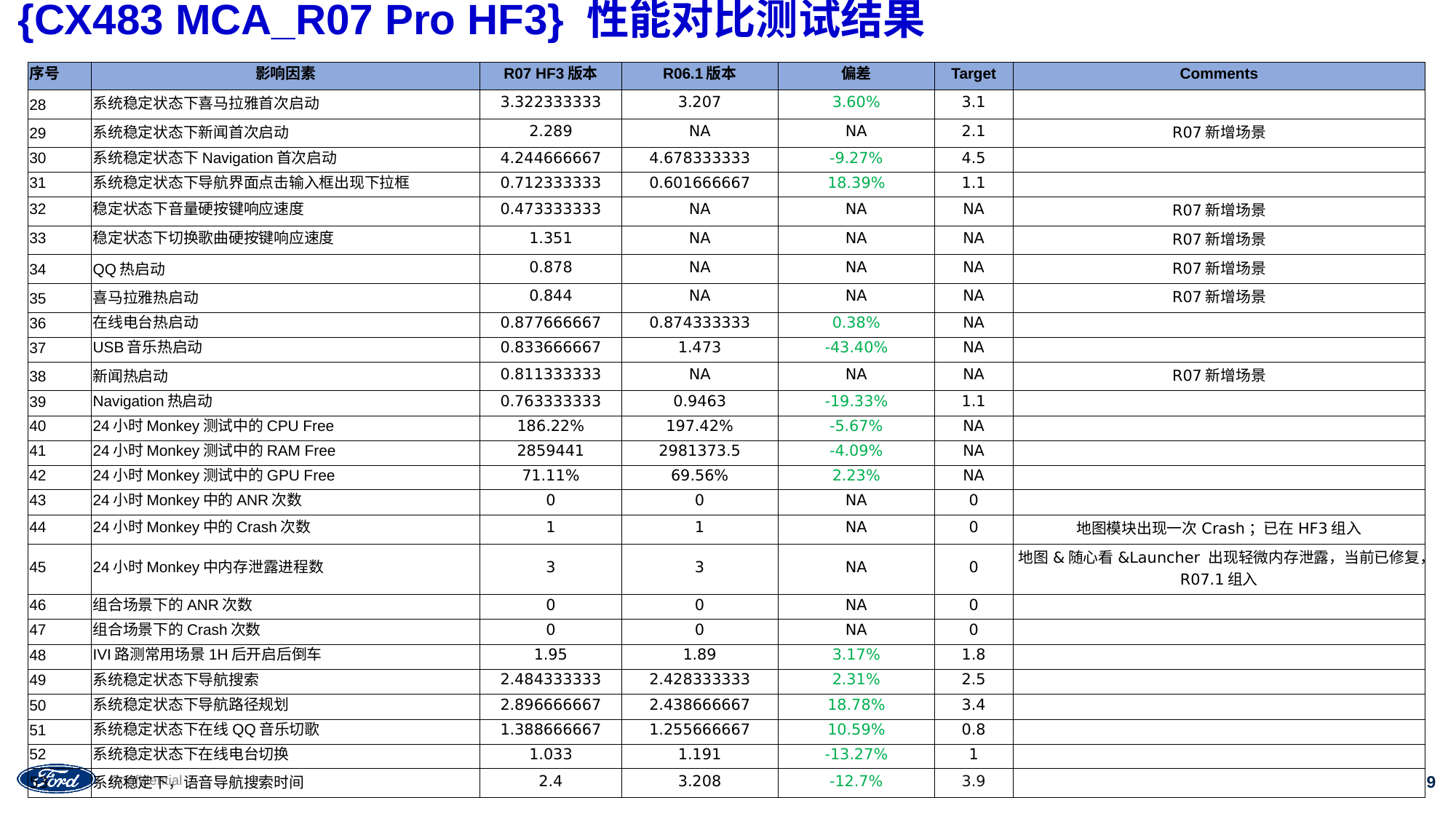

# {CX483 MCA_R07 Pro HF3} 性能对比测试结果
| 序号 | 影响因素 | R07 HF3版本 | R06.1版本 | 偏差 | Target | Comments |
| --- | --- | --- | --- | --- | --- | --- |
| 28 | 系统稳定状态下喜马拉雅首次启动 | 3.322333333 | 3.207 | 3.60% | 3.1 |  |
| 29 | 系统稳定状态下新闻首次启动 | 2.289 | NA | NA | 2.1 | R07新增场景 |
| 30 | 系统稳定状态下Navigation首次启动 | 4.244666667 | 4.678333333 | -9.27% | 4.5 |  |
| 31 | 系统稳定状态下导航界面点击输入框出现下拉框 | 0.712333333 | 0.601666667 | 18.39% | 1.1 |  |
| 32 | 稳定状态下音量硬按键响应速度 | 0.473333333 | NA | NA | NA | R07新增场景 |
| 33 | 稳定状态下切换歌曲硬按键响应速度 | 1.351 | NA | NA | NA | R07新增场景 |
| 34 | QQ热启动 | 0.878 | NA | NA | NA | R07新增场景 |
| 35 | 喜马拉雅热启动 | 0.844 | NA | NA | NA | R07新增场景 |
| 36 | 在线电台热启动 | 0.877666667 | 0.874333333 | 0.38% | NA |  |
| 37 | USB音乐热启动 | 0.833666667 | 1.473 | -43.40% | NA |  |
| 38 | 新闻热启动 | 0.811333333 | NA | NA | NA | R07新增场景 |
| 39 | Navigation热启动 | 0.763333333 | 0.9463 | -19.33% | 1.1 |  |
| 40 | 24小时Monkey测试中的CPU Free | 186.22% | 197.42% | -5.67% | NA |  |
| 41 | 24小时Monkey测试中的RAM Free | 2859441 | 2981373.5 | -4.09% | NA |  |
| 42 | 24小时Monkey测试中的GPU Free | 71.11% | 69.56% | 2.23% | NA |  |
| 43 | 24小时Monkey中的ANR次数 | 0 | 0 | NA | 0 |  |
| 44 | 24小时Monkey中的Crash次数 | 1 | 1 | NA | 0 | 地图模块出现一次Crash；已在HF3组入 |
| 45 | 24小时Monkey中内存泄露进程数 | 3 | 3 | NA | 0 | 地图&随心看&Launcher 出现轻微内存泄露，当前已修复，R07.1组入 |
| 46 | 组合场景下的ANR次数 | 0 | 0 | NA | 0 |  |
| 47 | 组合场景下的Crash次数 | 0 | 0 | NA | 0 |  |
| 48 | IVI路测常用场景1H后开启后倒车 | 1.95 | 1.89 | 3.17% | 1.8 |  |
| 49 | 系统稳定状态下导航搜索 | 2.484333333 | 2.428333333 | 2.31% | 2.5 |  |
| 50 | 系统稳定状态下导航路径规划 | 2.896666667 | 2.438666667 | 18.78% | 3.4 |  |
| 51 | 系统稳定状态下在线QQ音乐切歌 | 1.388666667 | 1.255666667 | 10.59% | 0.8 |  |
| 52 | 系统稳定状态下在线电台切换 | 1.033 | 1.191 | -13.27% | 1 |  |
| 53 | 系统稳定下，语音导航搜索时间 | 2.4 | 3.208 | -12.7% | 3.9 |  |